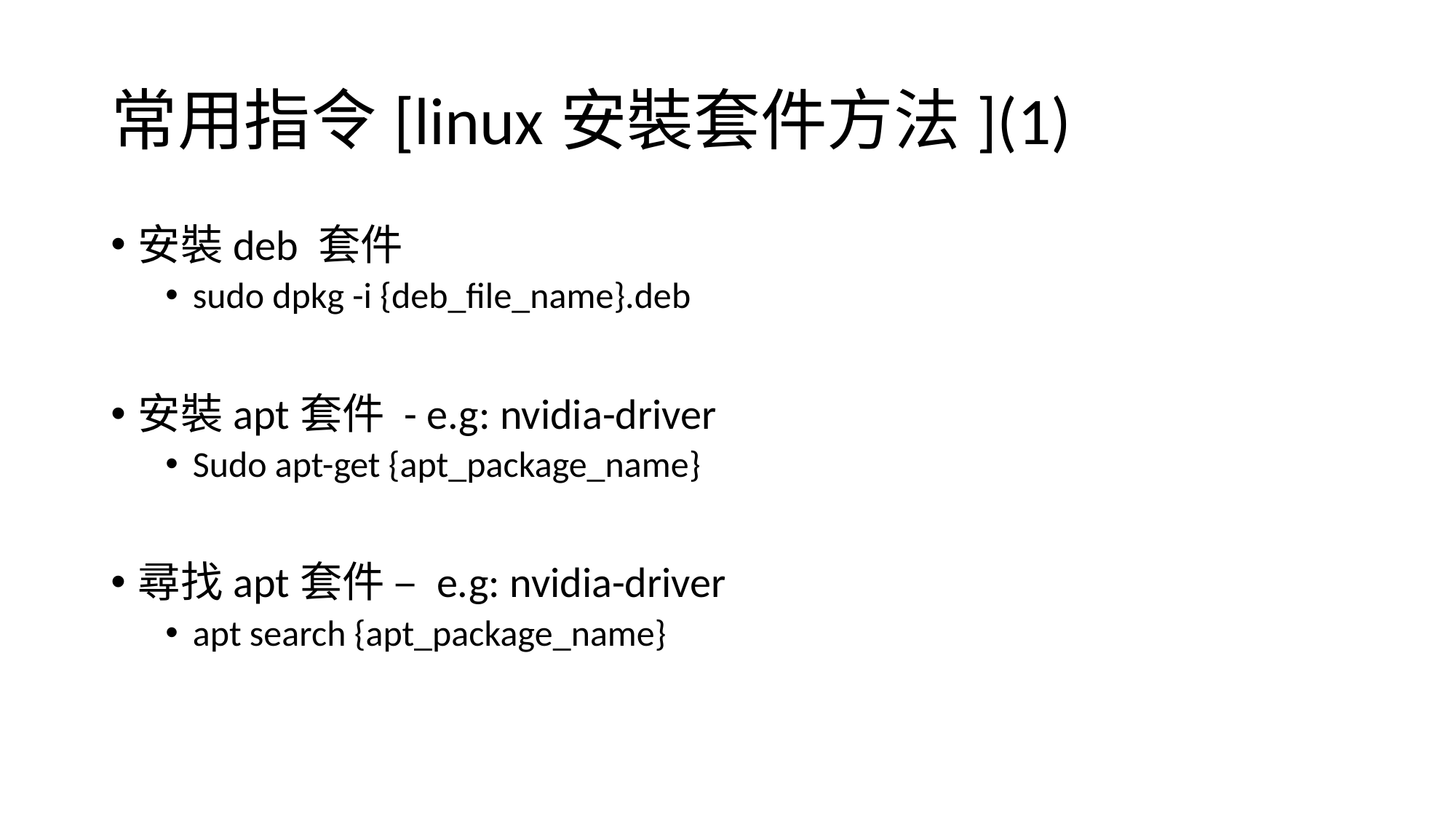

# 常用指令[linux安裝套件方法](1)
安裝deb 套件
sudo dpkg -i {deb_file_name}.deb

安裝apt套件 - e.g: nvidia-driver
Sudo apt-get {apt_package_name}

尋找apt套件 – e.g: nvidia-driver
apt search {apt_package_name}